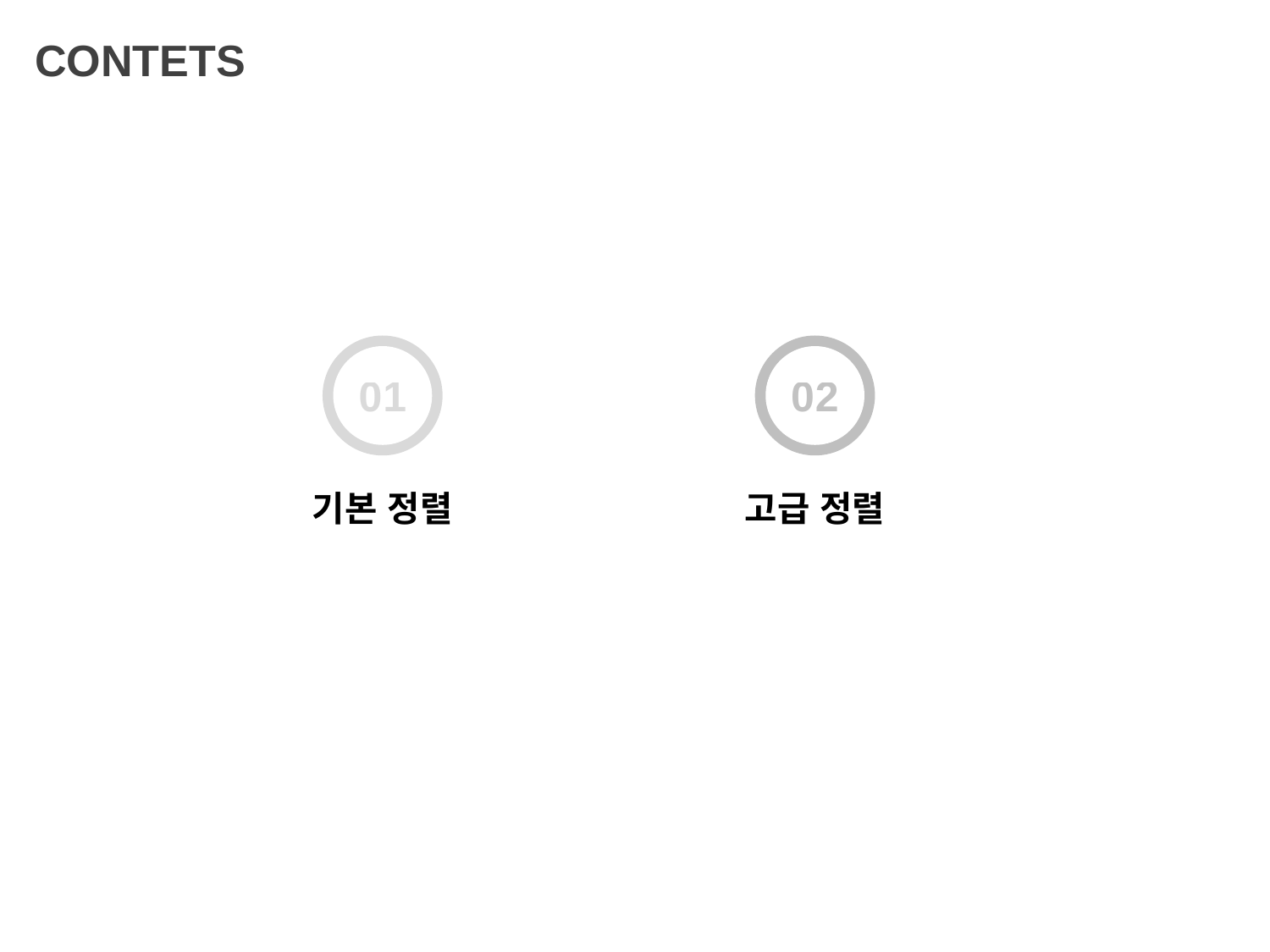

CONTETS

01

02
기본 정렬
고급 정렬